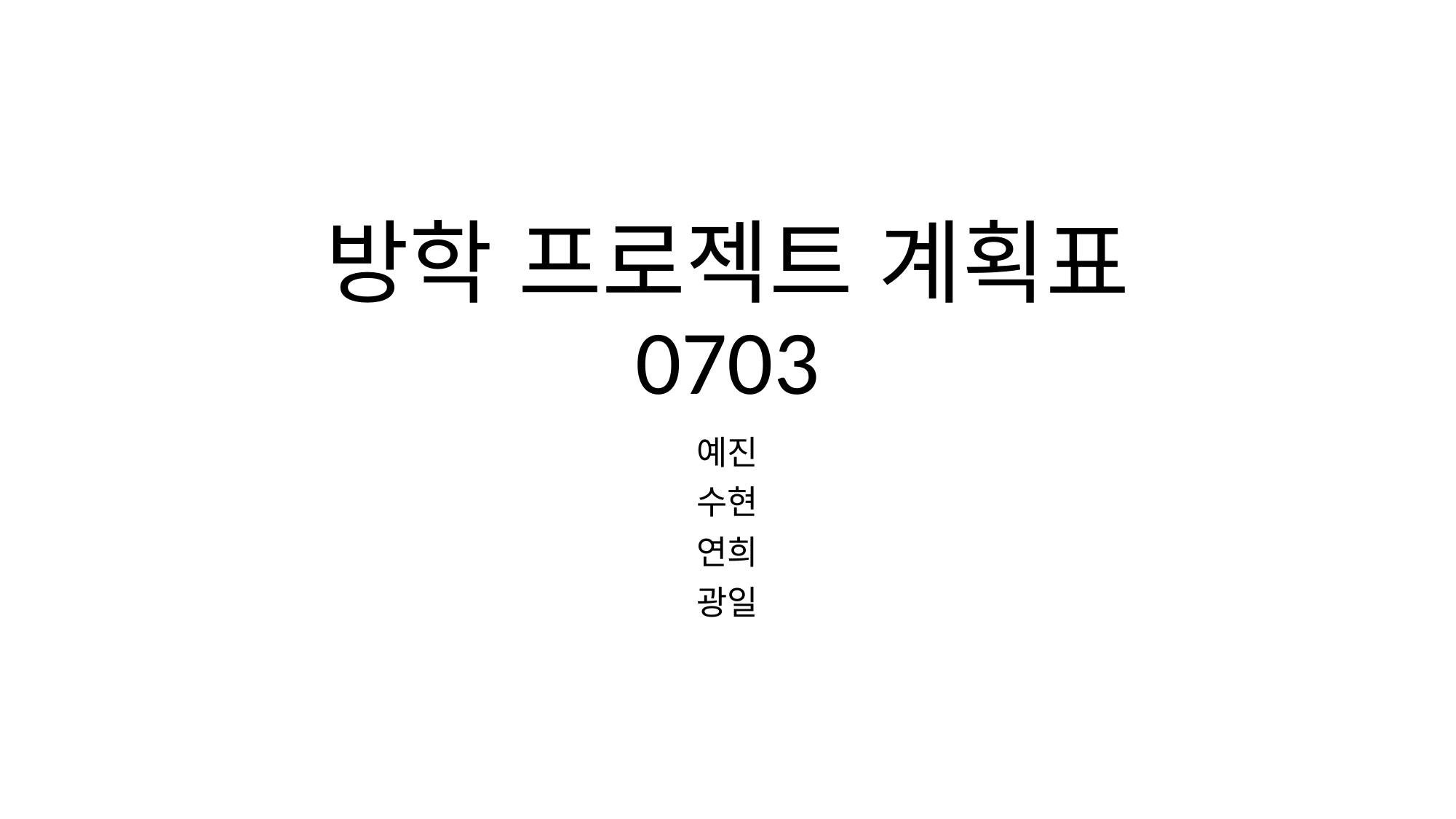

# 방학 프로젝트 계획표 0703
예진
수현
연희
광일